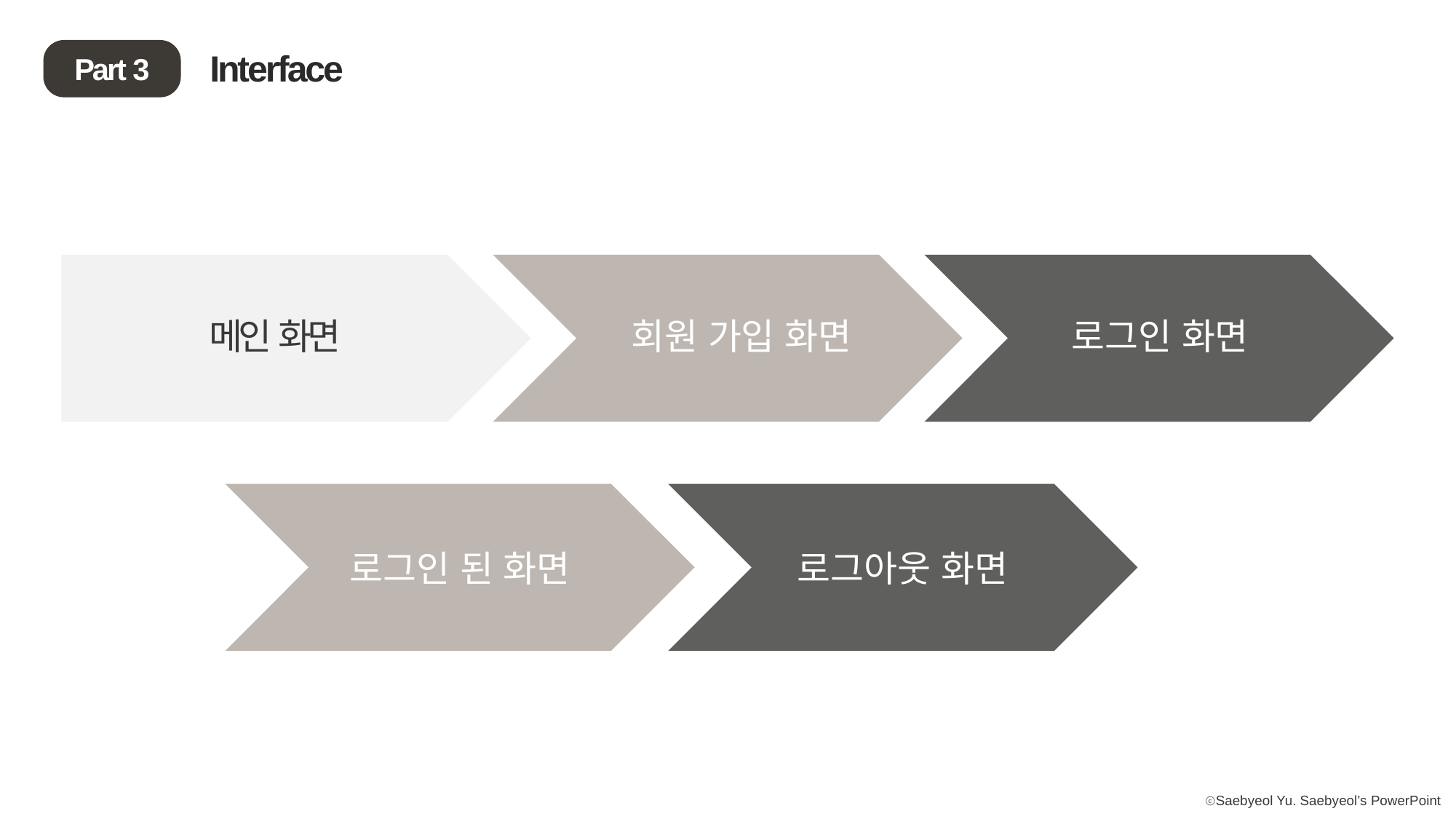

Interface
Part 3

로그인 화면
회원 가입 화면
메인  화면
로그인 된 화면
로그아웃 화면